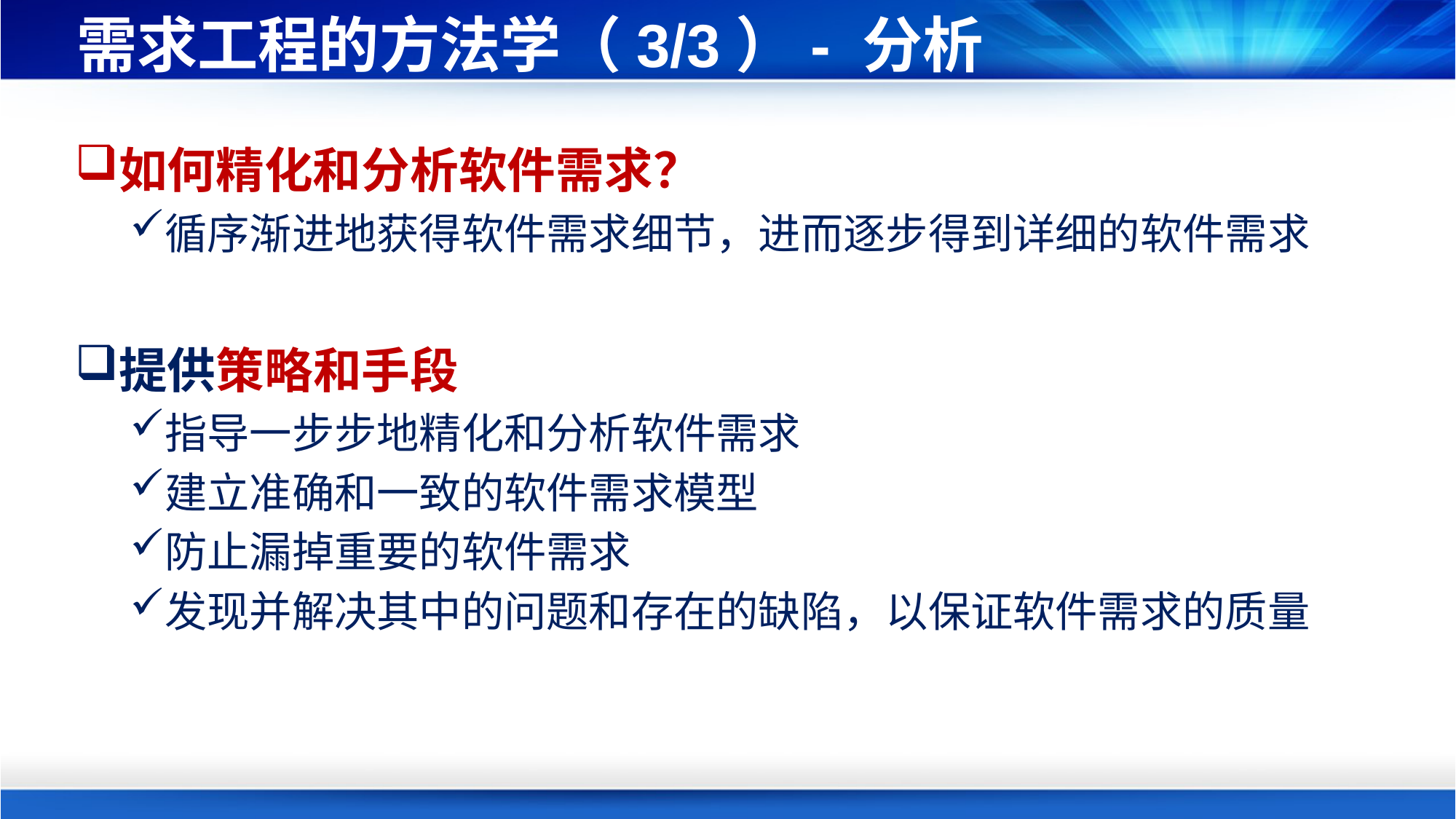

# 需求工程的方法学（3/3）- 分析
如何精化和分析软件需求？
循序渐进地获得软件需求细节，进而逐步得到详细的软件需求

提供策略和手段
指导一步步地精化和分析软件需求
建立准确和一致的软件需求模型
防止漏掉重要的软件需求
发现并解决其中的问题和存在的缺陷，以保证软件需求的质量